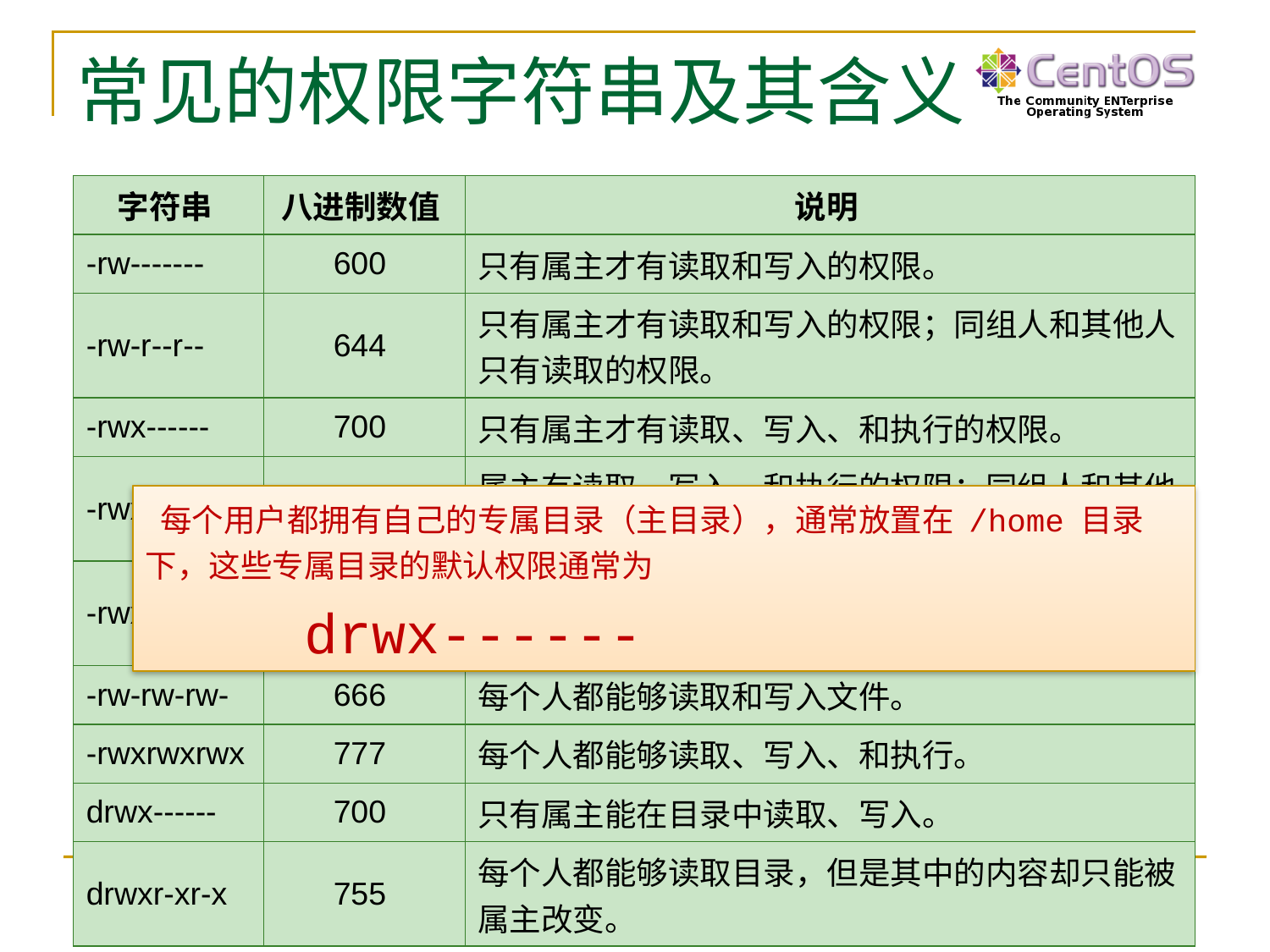

# 常见的权限字符串及其含义
| 字符串 | 八进制数值 | 说明 |
| --- | --- | --- |
| -rw------- | 600 | 只有属主才有读取和写入的权限。 |
| -rw-r--r-- | 644 | 只有属主才有读取和写入的权限；同组人和其他人只有读取的权限。 |
| -rwx------ | 700 | 只有属主才有读取、写入、和执行的权限。 |
| -rwxr-xr-x | 755 | 属主有读取、写入、和执行的权限；同组人和其他人只有读取和执行的权限。 |
| -rwx--x--x | 711 | 属主有读取、写入、和执行权限；同组人和其他人只有执行权限。 |
| -rw-rw-rw- | 666 | 每个人都能够读取和写入文件。 |
| -rwxrwxrwx | 777 | 每个人都能够读取、写入、和执行。 |
| drwx------ | 700 | 只有属主能在目录中读取、写入。 |
| drwxr-xr-x | 755 | 每个人都能够读取目录，但是其中的内容却只能被属主改变。 |
 每个用户都拥有自己的专属目录（主目录），通常放置在 /home 目录下，这些专属目录的默认权限通常为
                     drwx------
梁如军（linuxbooks@126.com）
Creative Commons License（BY-NC-SA）
2016年7月14日
53